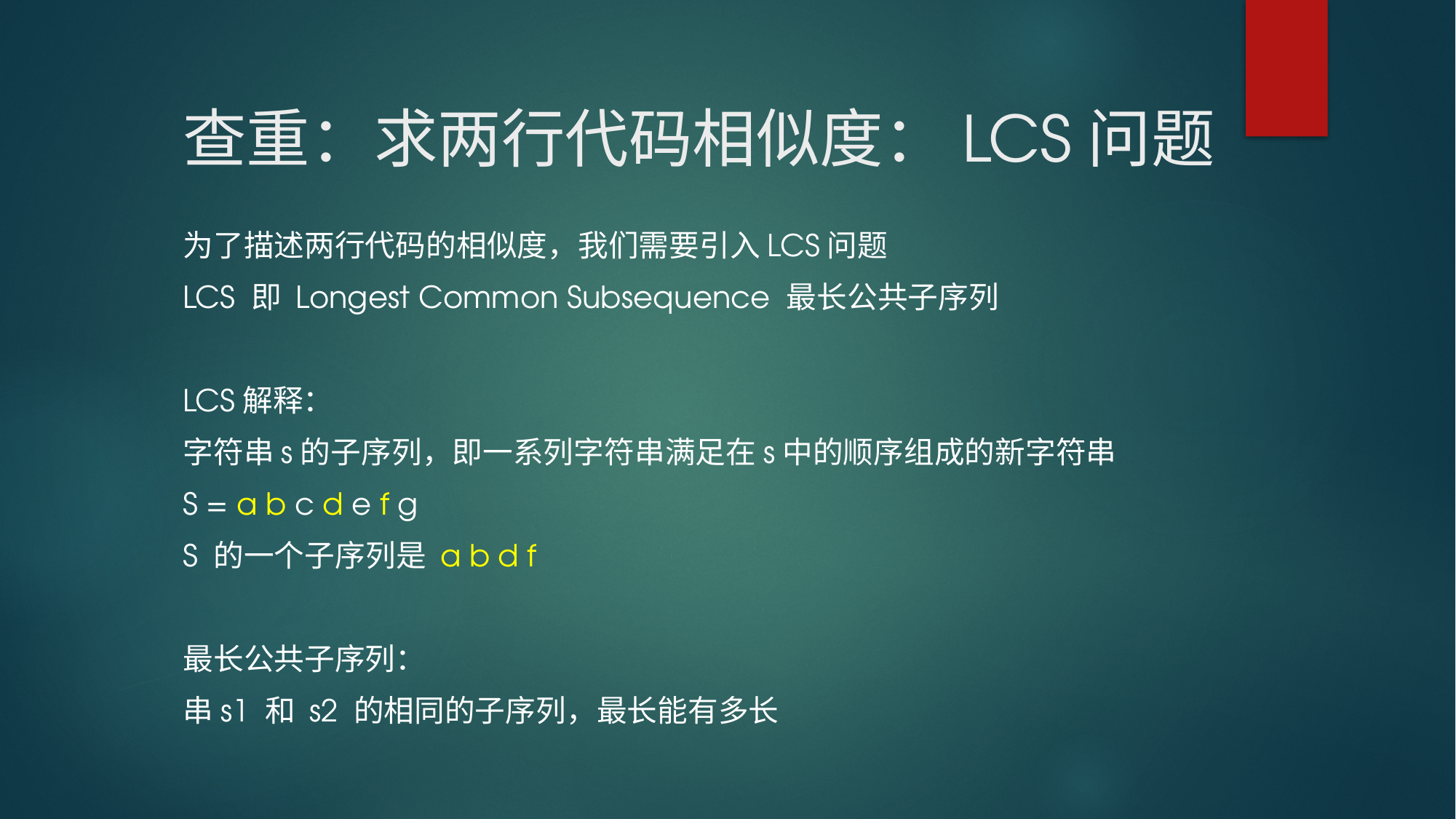

# 查重：求两行代码相似度：LCS问题
为了描述两行代码的相似度，我们需要引入LCS问题
LCS 即 Longest Common Subsequence 最长公共子序列

LCS解释：
字符串s的子序列，即一系列字符串满足在s中的顺序组成的新字符串
S = a b c d e f g
S 的一个子序列是 a b d f

最长公共子序列：
串s1 和 s2 的相同的子序列，最长能有多长